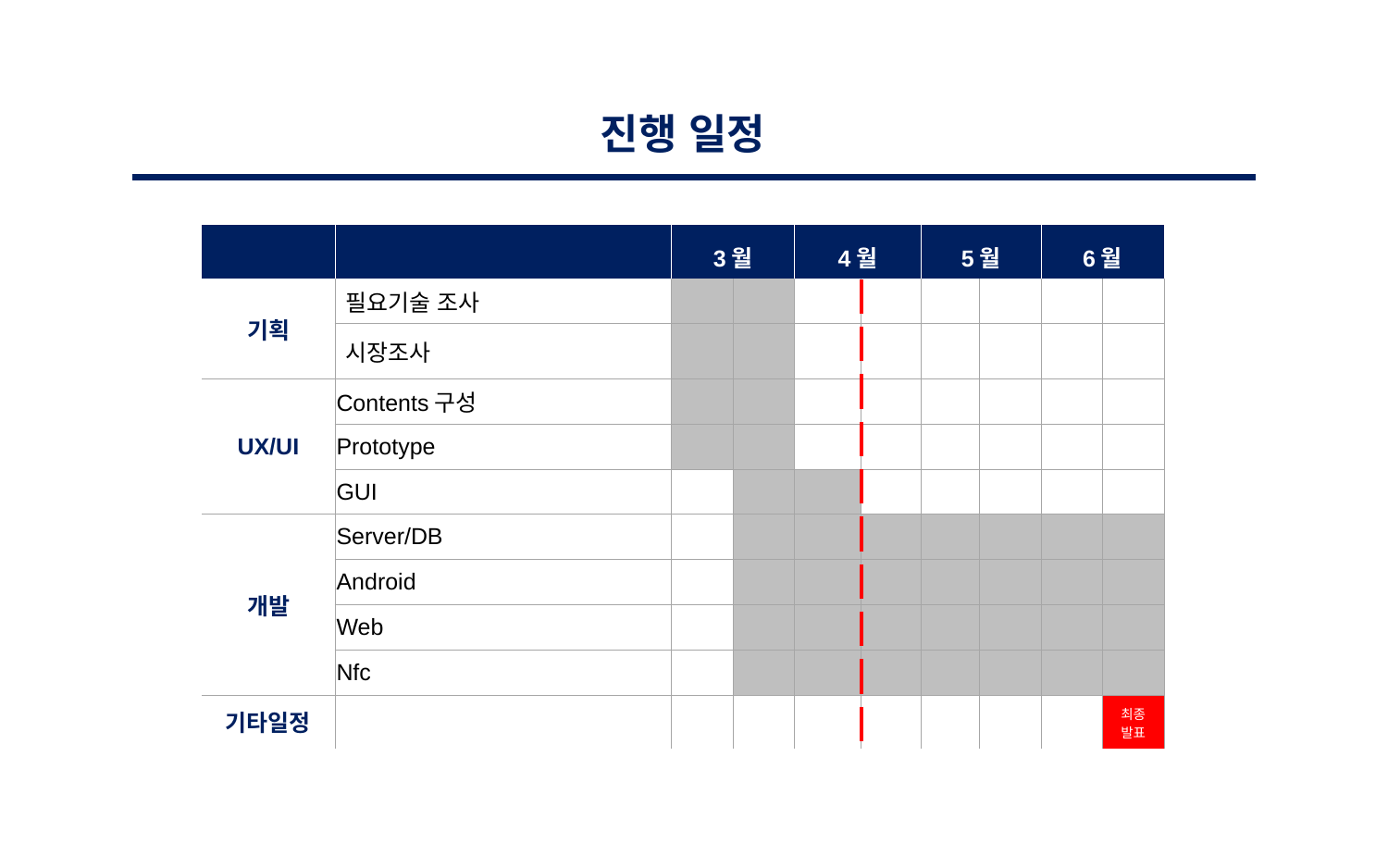

진행 일정
|  |  | 3월 |  | 4월 |  | 5월 |  | 6월 |  |
| --- | --- | --- | --- | --- | --- | --- | --- | --- | --- |
| 기획 | 필요기술 조사 |  |  |  |  |  |  |  |  |
|  | 시장조사 |  |  |  |  |  |  |  |  |
| UX/UI | Contents구성 |  |  |  |  |  |  |  |  |
|  | Prototype |  |  |  |  |  |  |  |  |
|  | GUI |  |  |  |  |  |  |  |  |
| 개발 | Server/DB |  |  |  |  |  |  |  |  |
|  | Android |  |  |  |  |  |  |  |  |
|  | Web |  |  |  |  |  |  |  |  |
|  | Nfc |  |  |  |  |  |  |  |  |
| 기타일정 |  |  |  |  |  |  |  |  | 최종 발표 |